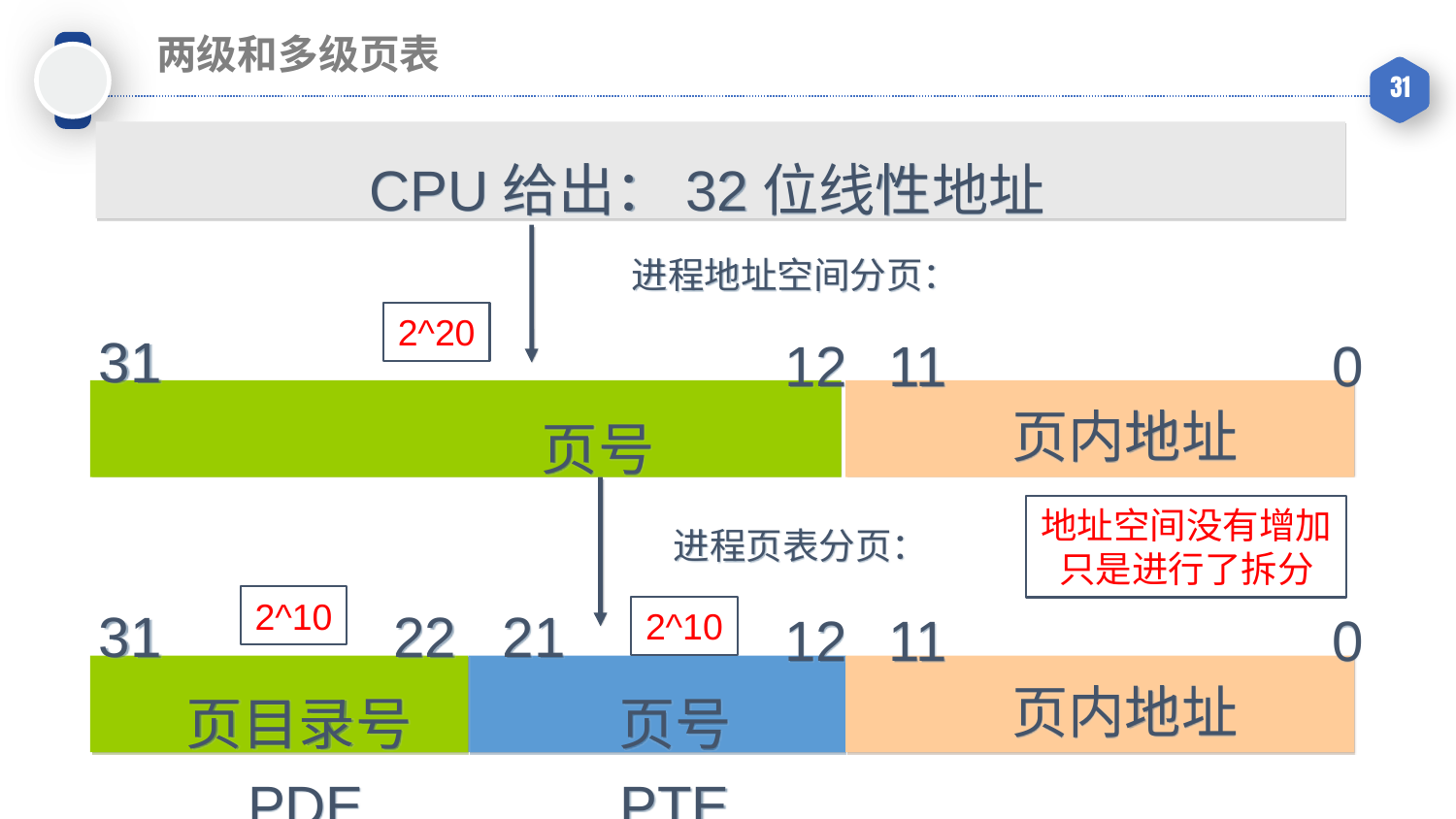

两级和多级页表

CPU给出：32位线性地址

进程地址空间分页：
2^20
31
12
11
0

页内地址
页号

地址空间没有增加
只是进行了拆分
进程页表分页：
31
22
21
12
11
0

页内地址
页目录号PDE
页号
PTE
2^10
2^10